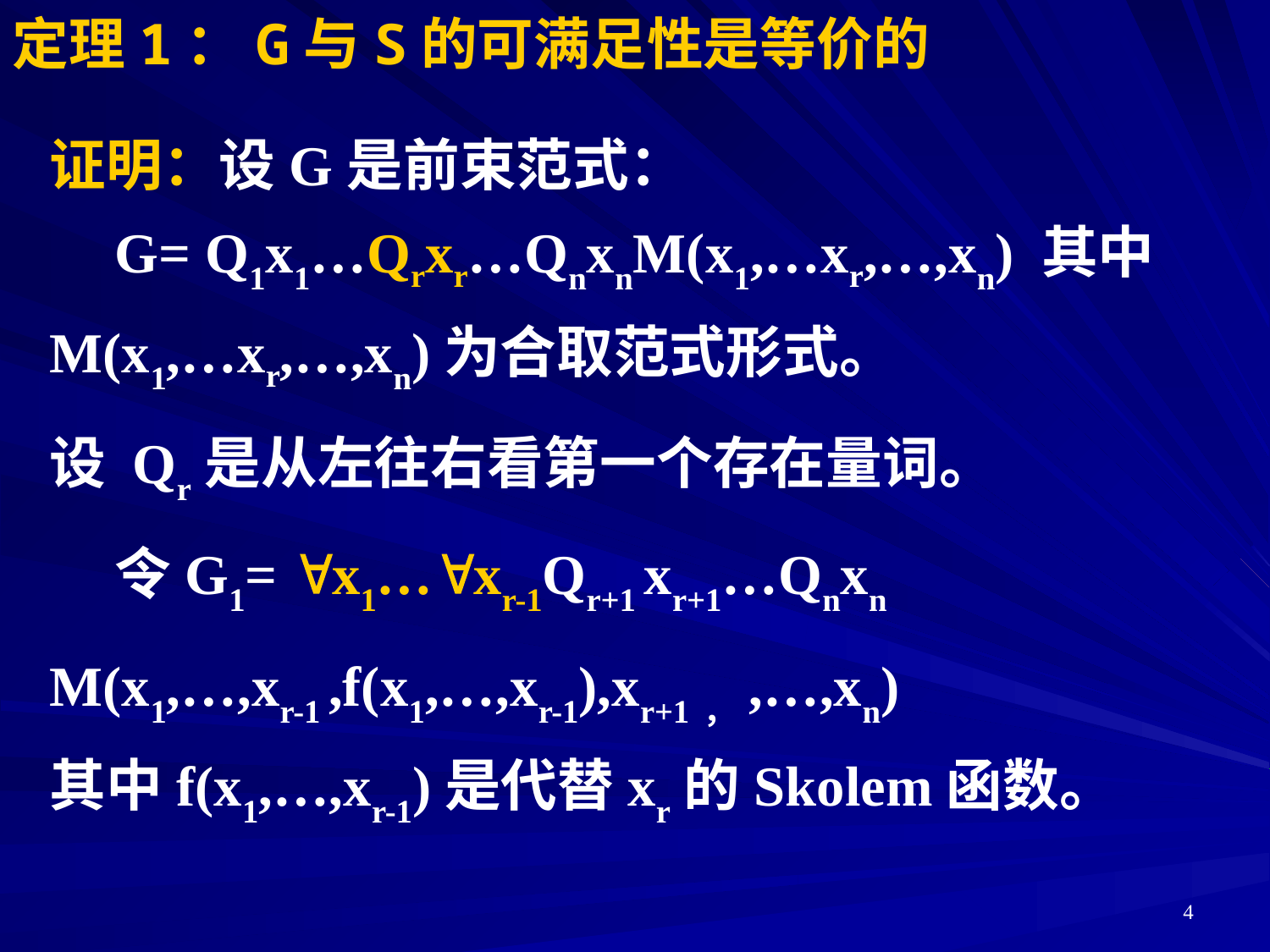

定理1：G与S的可满足性是等价的
证明：设G是前束范式：
    G= Q1x1…Qrxr…QnxnM(x1,…xr,…,xn) 其中M(x1,…xr,…,xn)为合取范式形式。
设 Qr是从左往右看第一个存在量词。
    令G1= ∀x1…∀xr-1Qr+1 xr+1…Qnxn
M(x1,…,xr-1 ,f(x1,…,xr-1),xr+1，,…,xn)
其中f(x1,…,xr-1)是代替xr的Skolem函数。
4